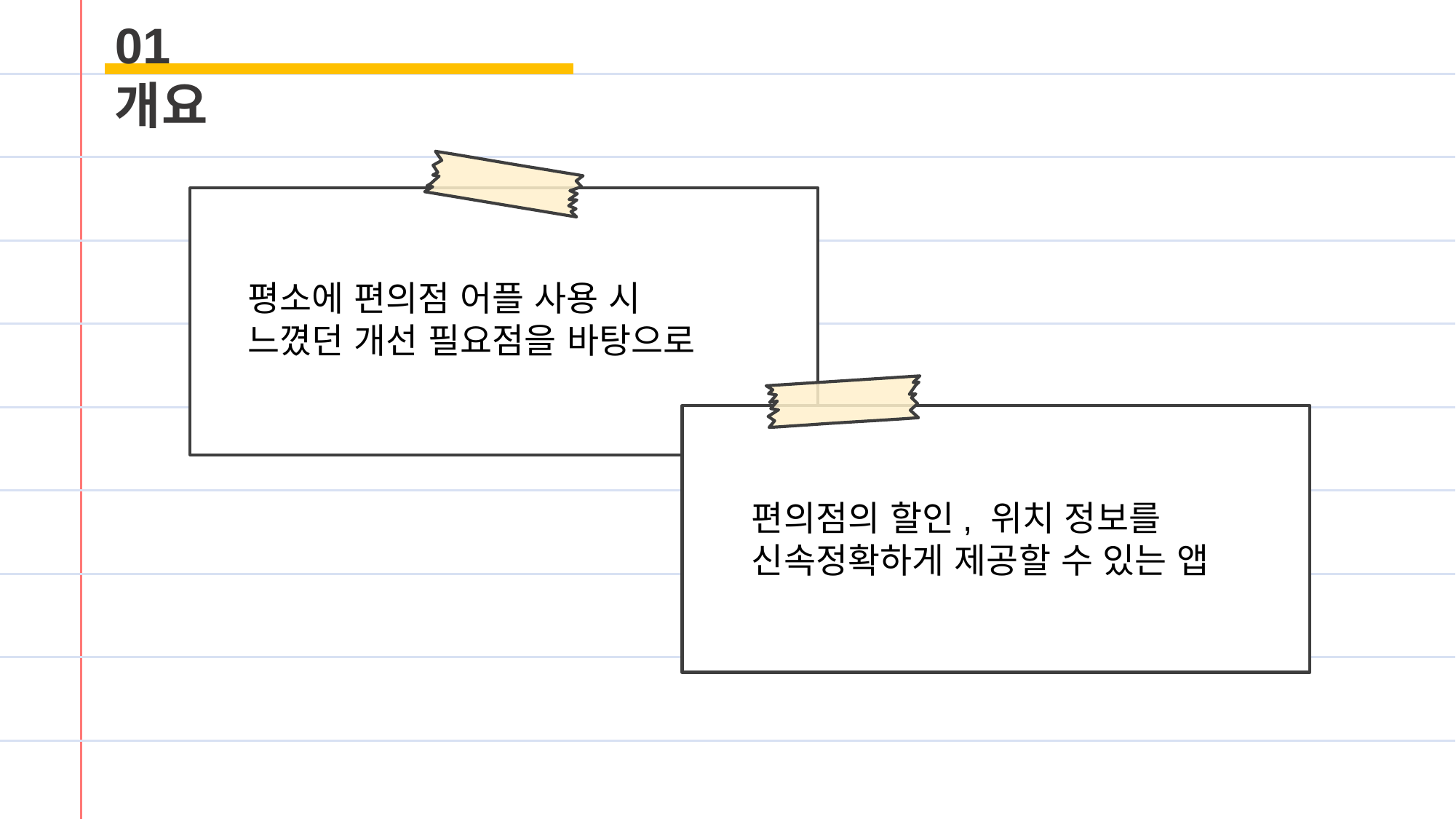

# 01 개요

평소에 편의점 어플 사용 시  느꼈던 개선 필요점을 바탕으로

편의점의 할인, 위치 정보를  신속정확하게 제공할 수 있는 앱